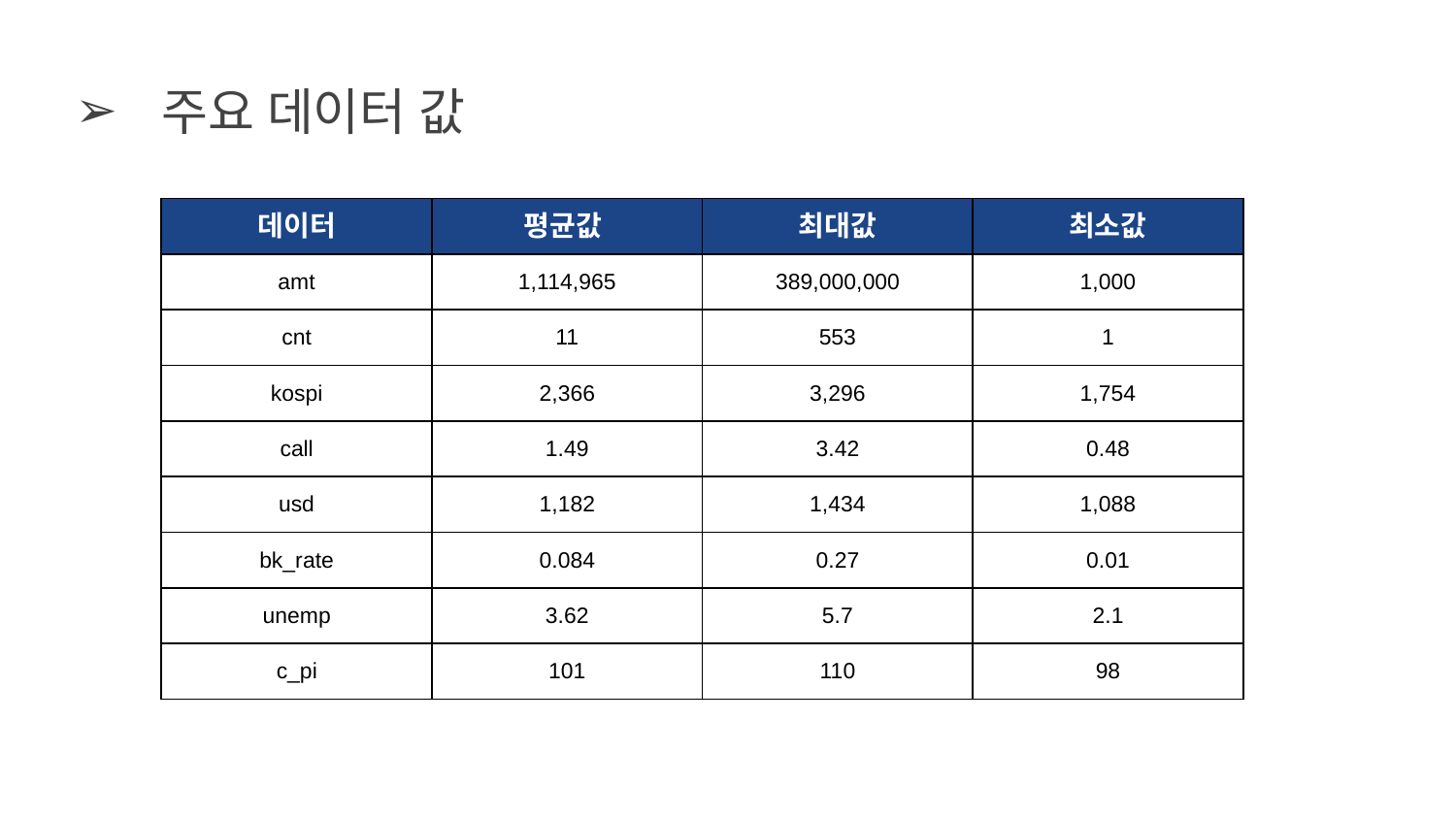

# 주요 데이터 값
| 데이터 | 평균값 | 최대값 | 최소값 |
| --- | --- | --- | --- |
| amt | 1,114,965 | 389,000,000 | 1,000 |
| cnt | 11 | 553 | 1 |
| kospi | 2,366 | 3,296 | 1,754 |
| call | 1.49 | 3.42 | 0.48 |
| usd | 1,182 | 1,434 | 1,088 |
| bk\_rate | 0.084 | 0.27 | 0.01 |
| unemp | 3.62 | 5.7 | 2.1 |
| c\_pi | 101 | 110 | 98 |